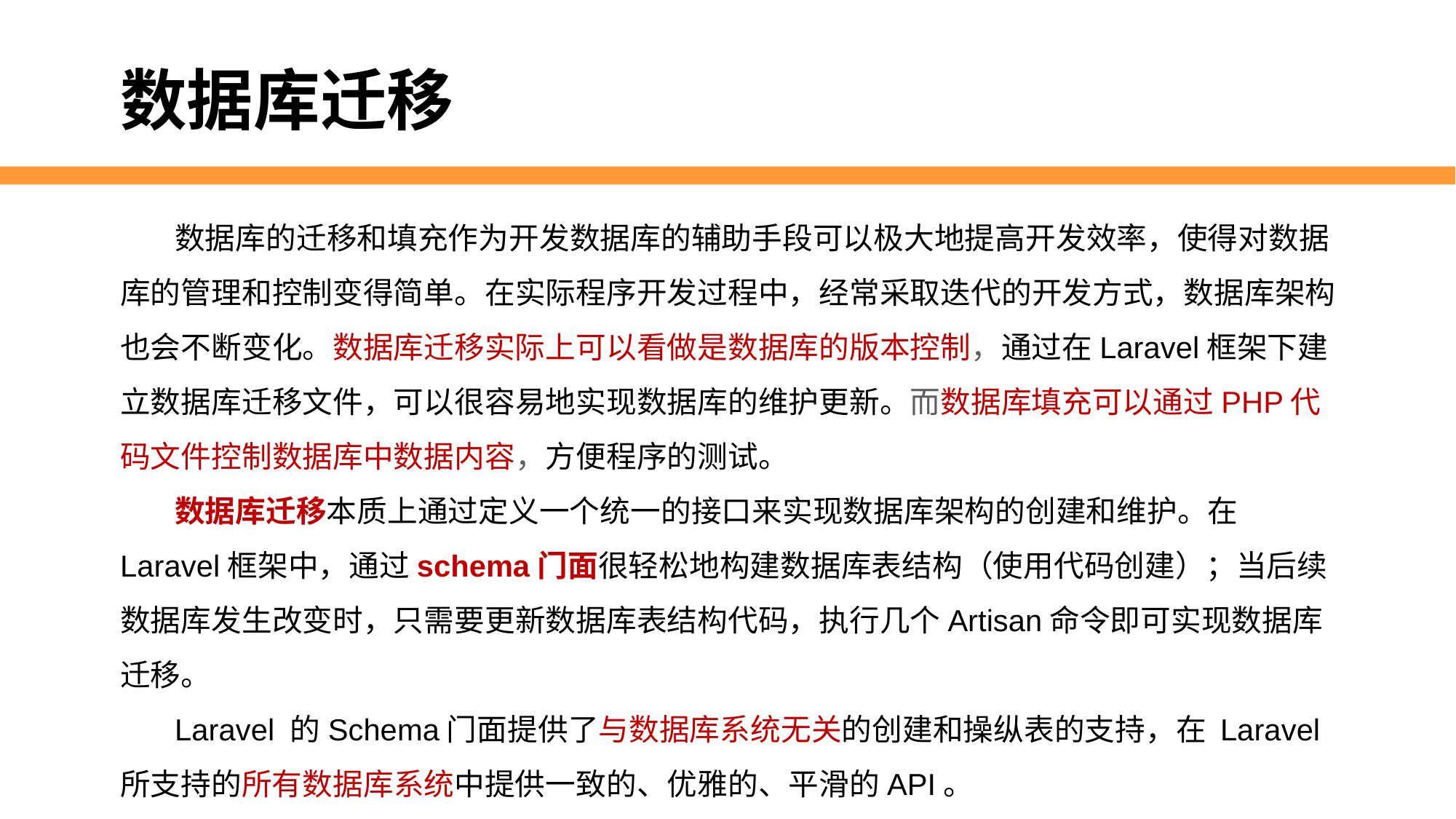

数据库迁移
数据库的迁移和填充作为开发数据库的辅助手段可以极大地提高开发效率，使得对数据库的管理和控制变得简单。在实际程序开发过程中，经常采取迭代的开发方式，数据库架构也会不断变化。数据库迁移实际上可以看做是数据库的版本控制，通过在Laravel框架下建立数据库迁移文件，可以很容易地实现数据库的维护更新。而数据库填充可以通过PHP代码文件控制数据库中数据内容，方便程序的测试。
数据库迁移本质上通过定义一个统一的接口来实现数据库架构的创建和维护。在Laravel框架中，通过schema门面很轻松地构建数据库表结构（使用代码创建）；当后续数据库发生改变时，只需要更新数据库表结构代码，执行几个Artisan命令即可实现数据库迁移。
Laravel 的Schema门面提供了与数据库系统无关的创建和操纵表的支持，在 Laravel 所支持的所有数据库系统中提供一致的、优雅的、平滑的API。